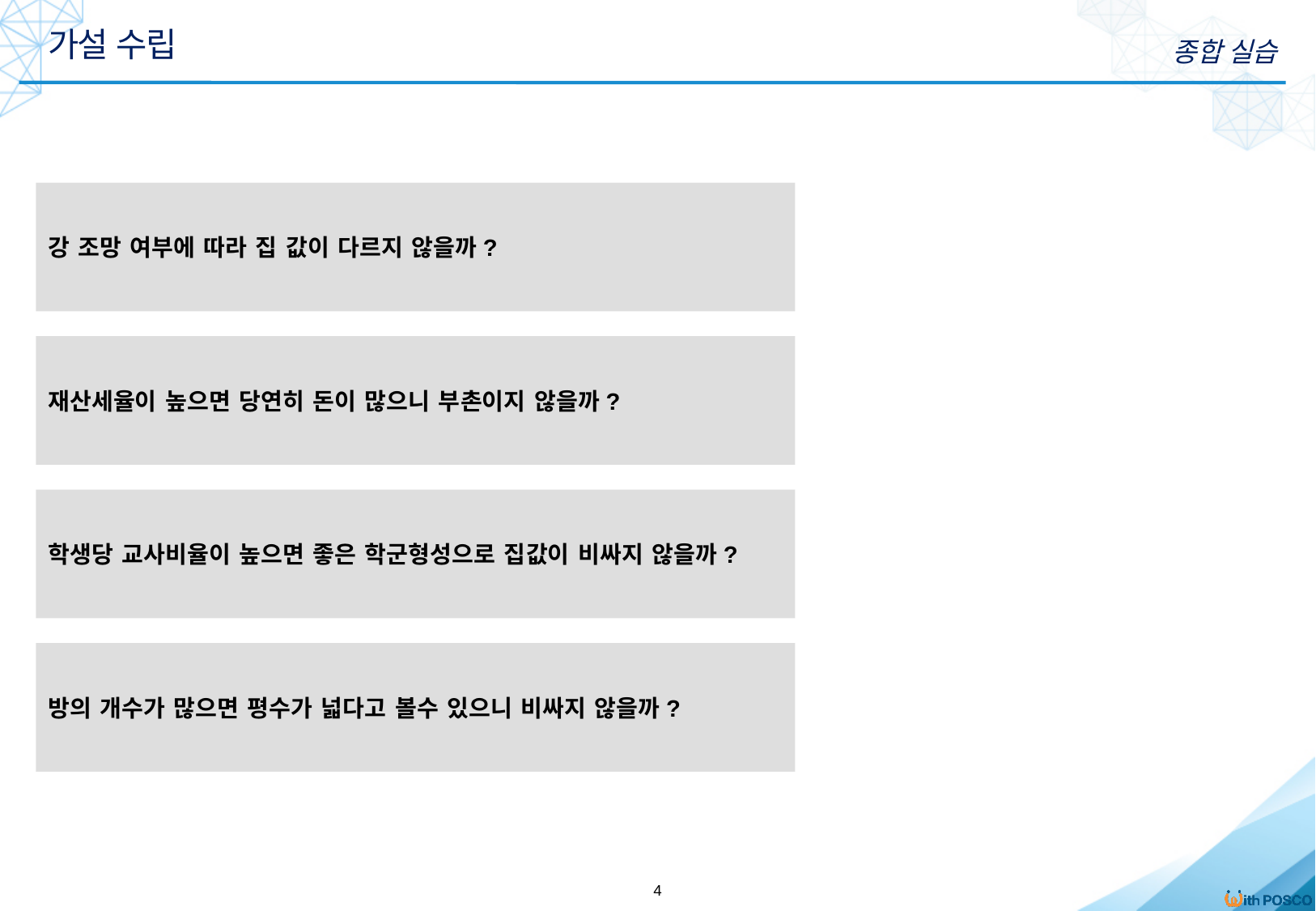

가설 수립
종합 실습
강 조망 여부에 따라 집 값이 다르지 않을까?
재산세율이 높으면 당연히 돈이 많으니 부촌이지 않을까?
학생당 교사비율이 높으면 좋은 학군형성으로 집값이 비싸지 않을까?
방의 개수가 많으면 평수가 넓다고 볼수 있으니 비싸지 않을까?